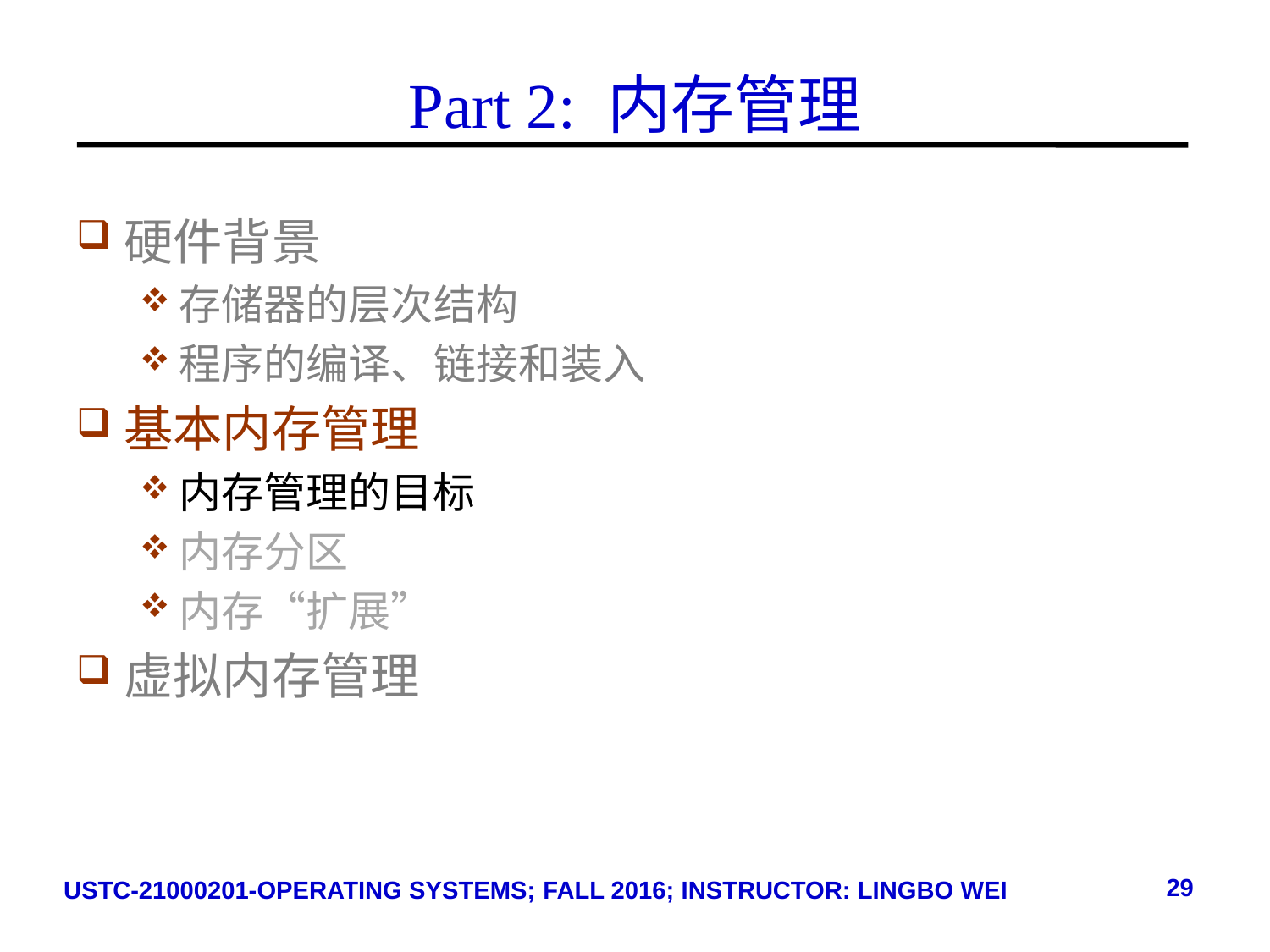

# Part 2: 内存管理
硬件背景
存储器的层次结构
程序的编译、链接和装入
基本内存管理
内存管理的目标
内存分区
内存“扩展”
虚拟内存管理
29
USTC-21000201-OPERATING SYSTEMS; FALL 2016; INSTRUCTOR: LINGBO WEI